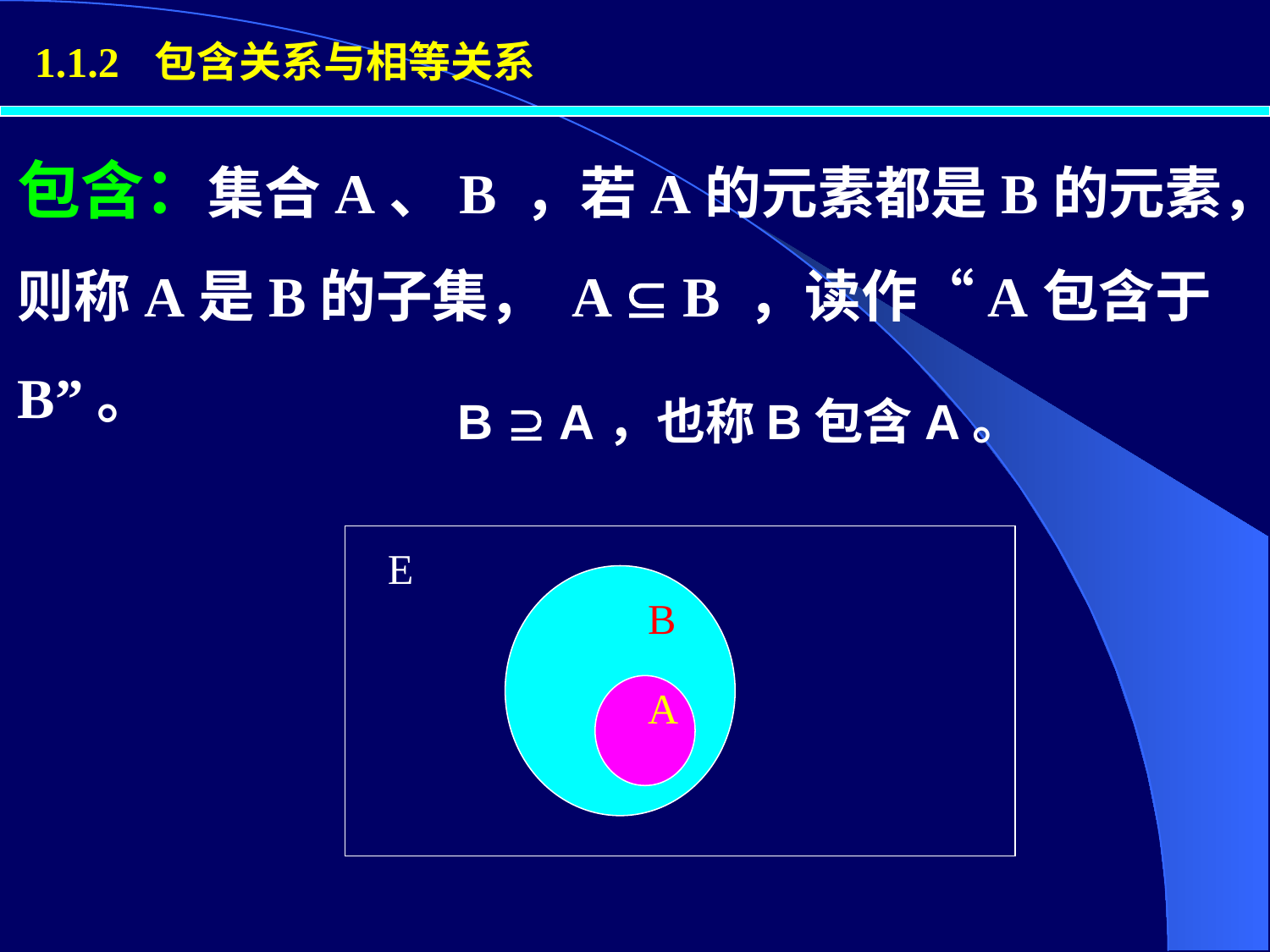

1.1.2 包含关系与相等关系

包含：集合A、B ，若A的元素都是B的元素，则称A是B的子集， A ⊆ B ，读作“A包含于B”。
B ⊇ A，也称B包含A。

E

B

A